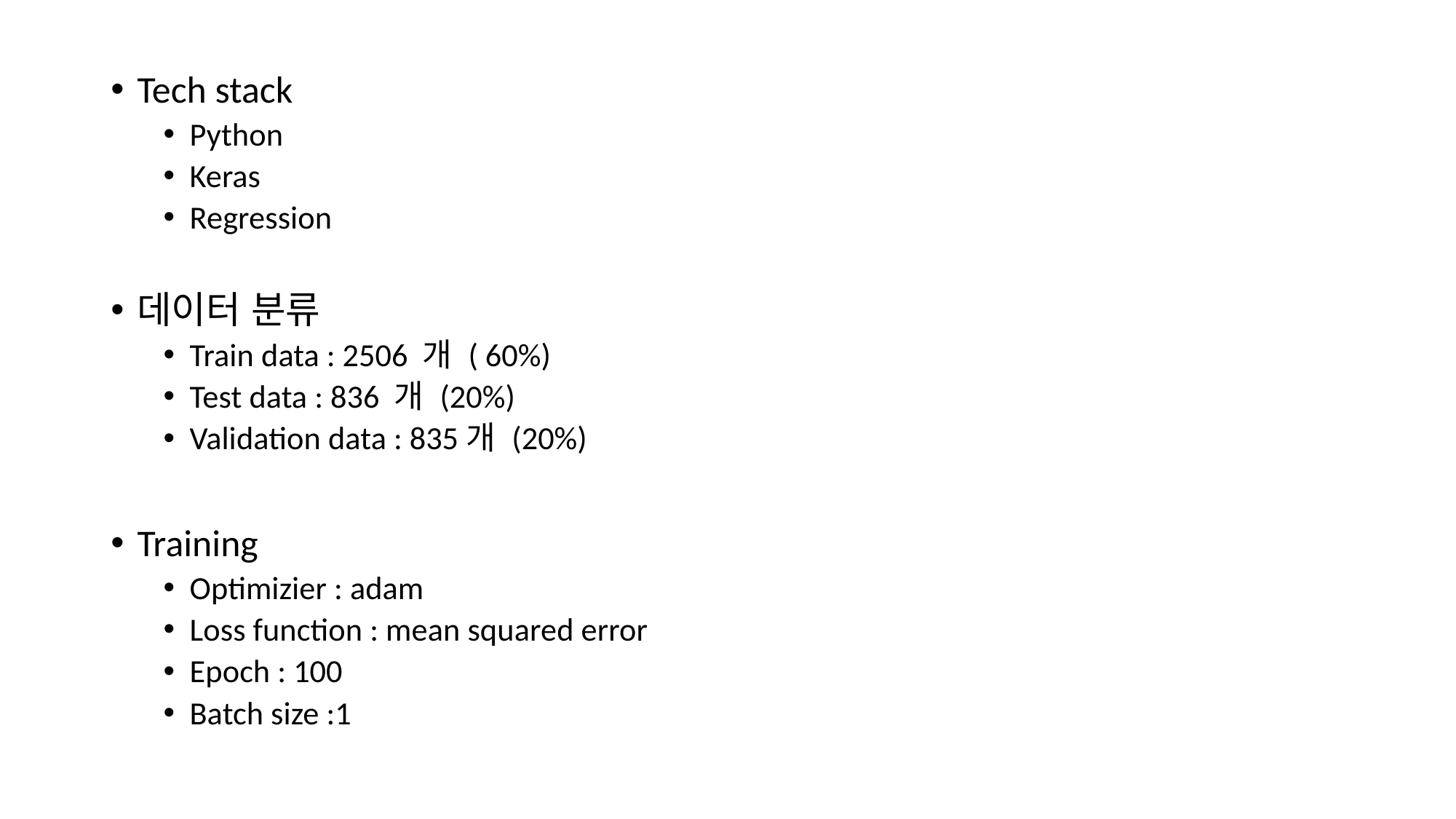

Tech stack
Python
Keras
Regression

데이터 분류
Train data : 2506 개 ( 60%)
Test data : 836 개 (20%)
Validation data : 835개 (20%)

Training
Optimizier : adam
Loss function : mean squared error
Epoch : 100
Batch size :1